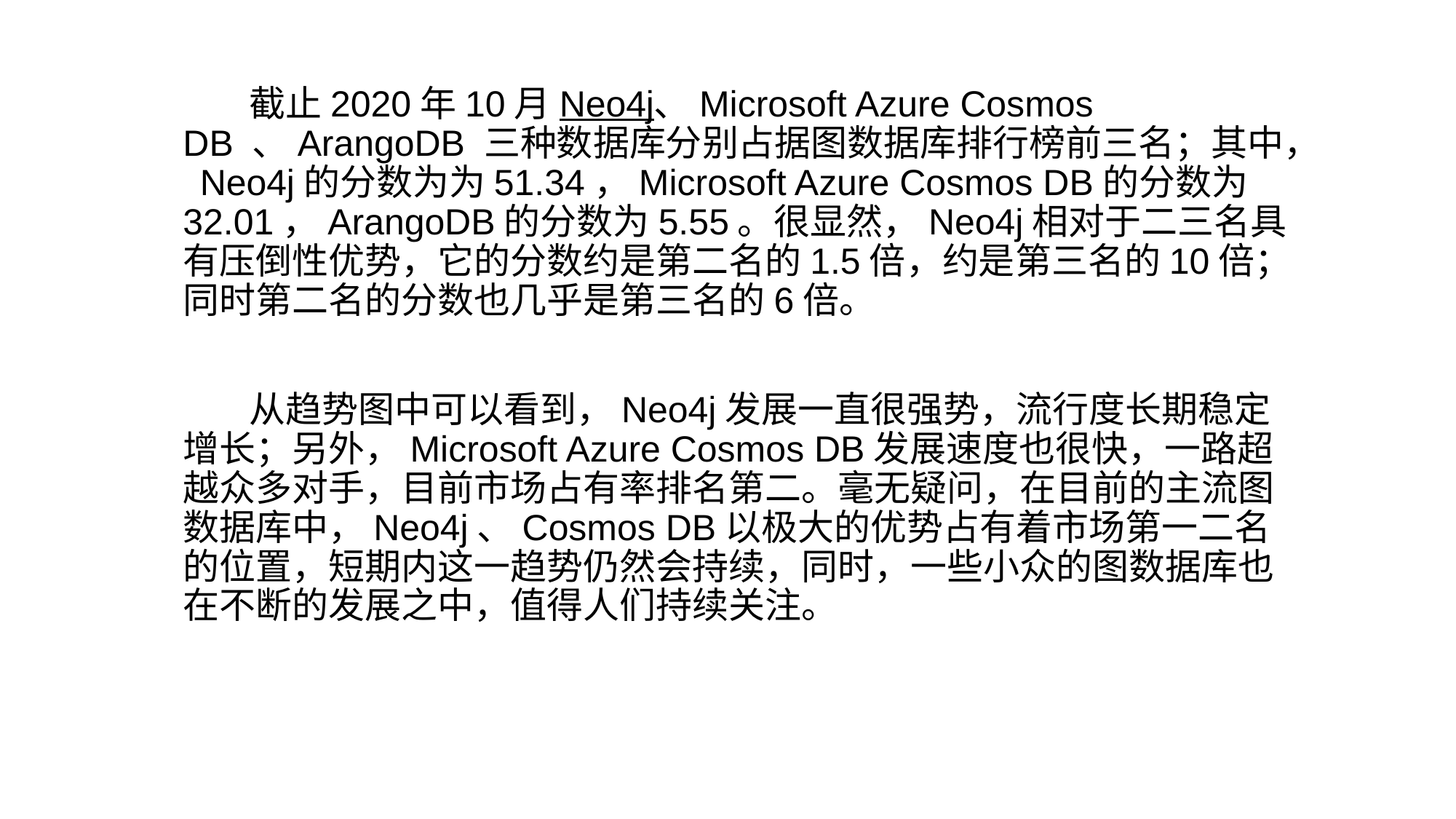

截止2020年10月Neo4j、Microsoft Azure Cosmos DB 、ArangoDB 三种数据库分别占据图数据库排行榜前三名；其中， Neo4j的分数为为51.34，Microsoft Azure Cosmos DB的分数为32.01，ArangoDB的分数为5.55。很显然，Neo4j相对于二三名具有压倒性优势，它的分数约是第二名的1.5倍，约是第三名的10倍；同时第二名的分数也几乎是第三名的6倍。

       从趋势图中可以看到，Neo4j发展一直很强势，流行度长期稳定增长；另外，Microsoft Azure Cosmos DB发展速度也很快，一路超越众多对手，目前市场占有率排名第二。毫无疑问，在目前的主流图数据库中，Neo4j、Cosmos DB以极大的优势占有着市场第一二名的位置，短期内这一趋势仍然会持续，同时，一些小众的图数据库也在不断的发展之中，值得人们持续关注。